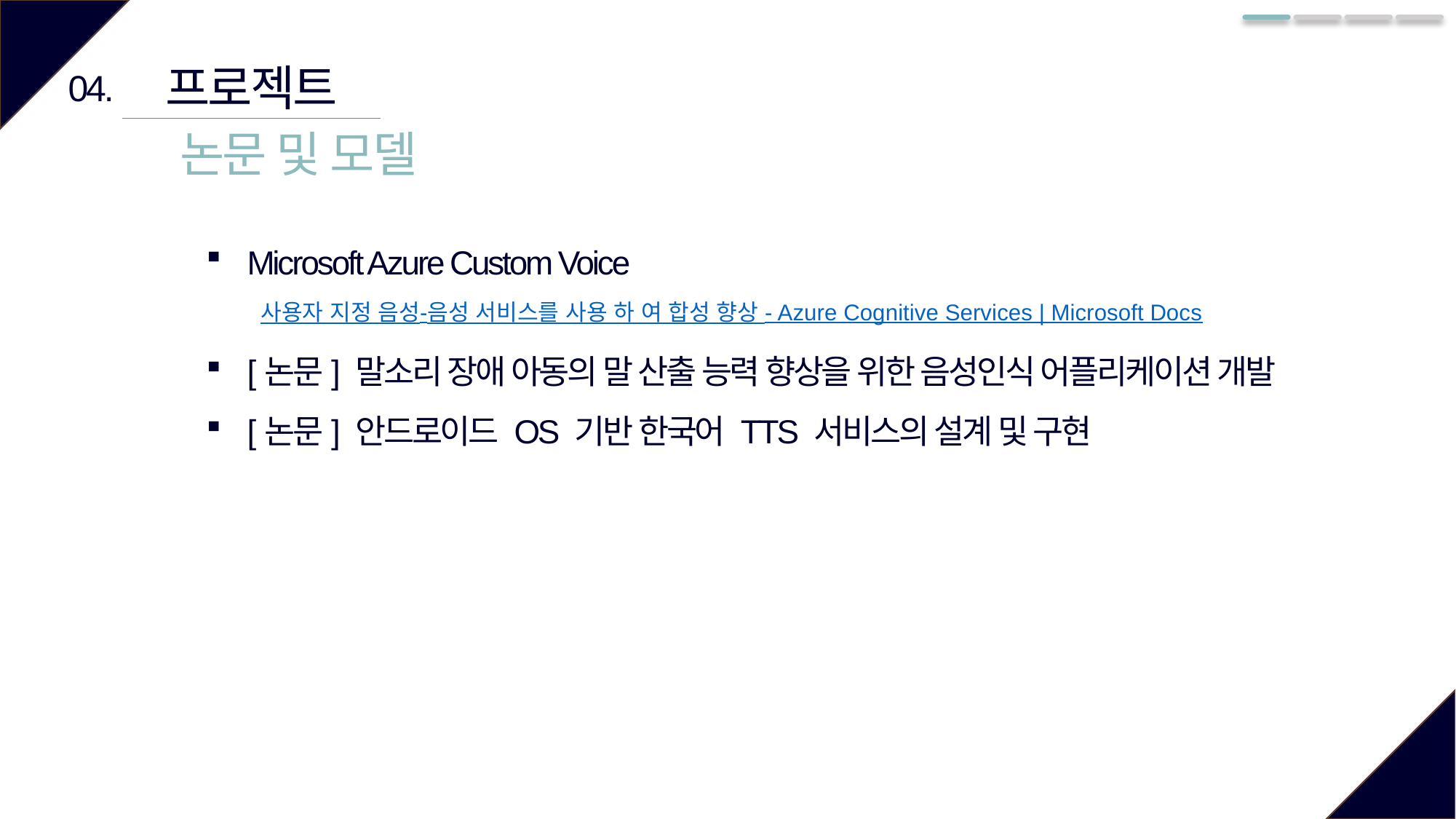

프로젝트
04.
논문 및 모델
Microsoft Azure Custom Voice
사용자 지정 음성-음성 서비스를 사용 하 여 합성 향상 - Azure Cognitive Services | Microsoft Docs
[논문] 말소리 장애 아동의 말 산출 능력 향상을 위한 음성인식 어플리케이션 개발
[논문] 안드로이드 OS 기반 한국어 TTS 서비스의 설계 및 구현